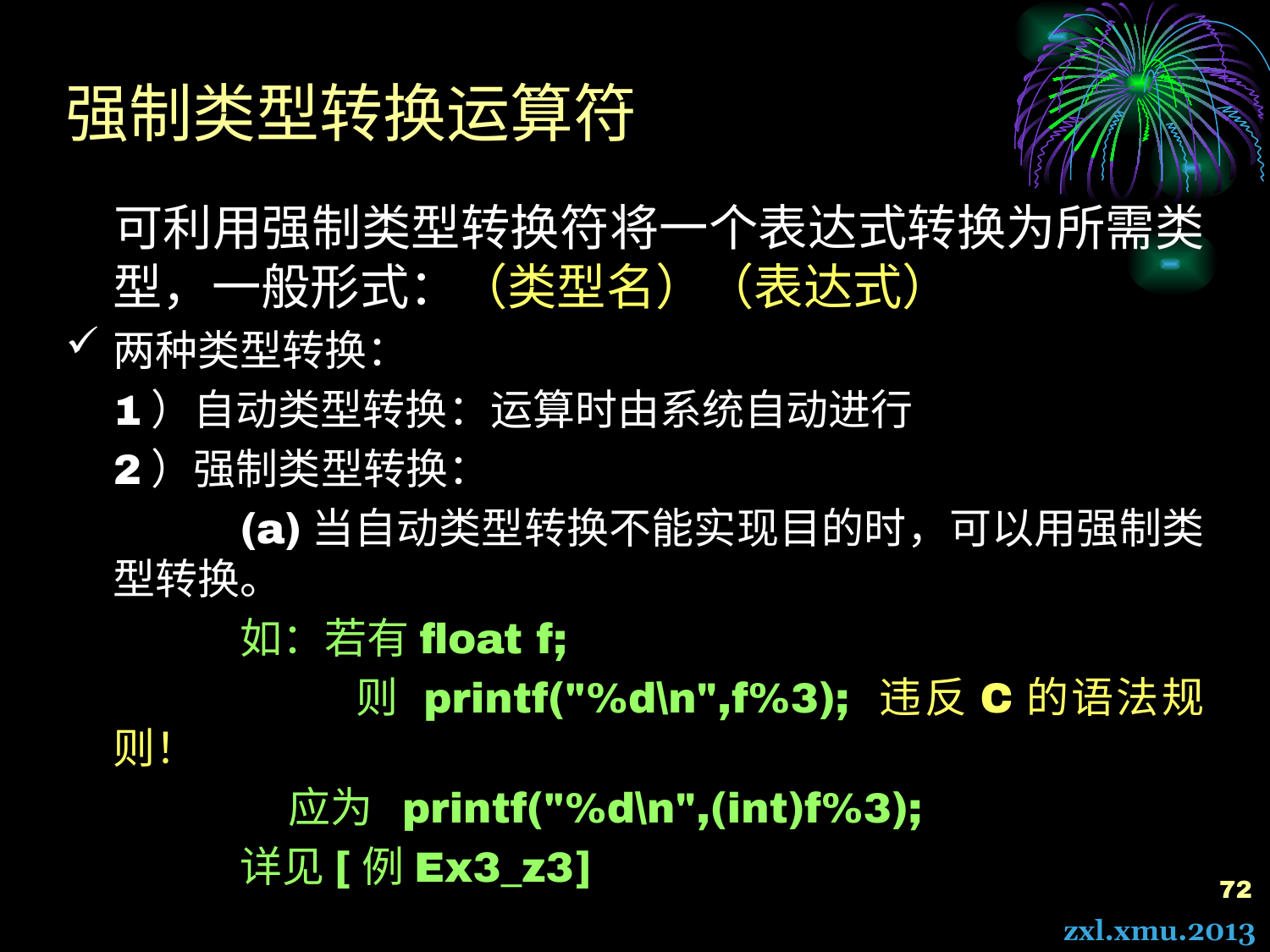

# 强制类型转换运算符
	可利用强制类型转换符将一个表达式转换为所需类型，一般形式：（类型名）（表达式）
两种类型转换：
	1）自动类型转换：运算时由系统自动进行
	2）强制类型转换：
		(a)当自动类型转换不能实现目的时，可以用强制类型转换。
		如：若有float f;
		        则 printf("%d\n",f%3); 违反C的语法规则！
		    应为  printf("%d\n",(int)f%3);
		详见[例Ex3_z3]
72